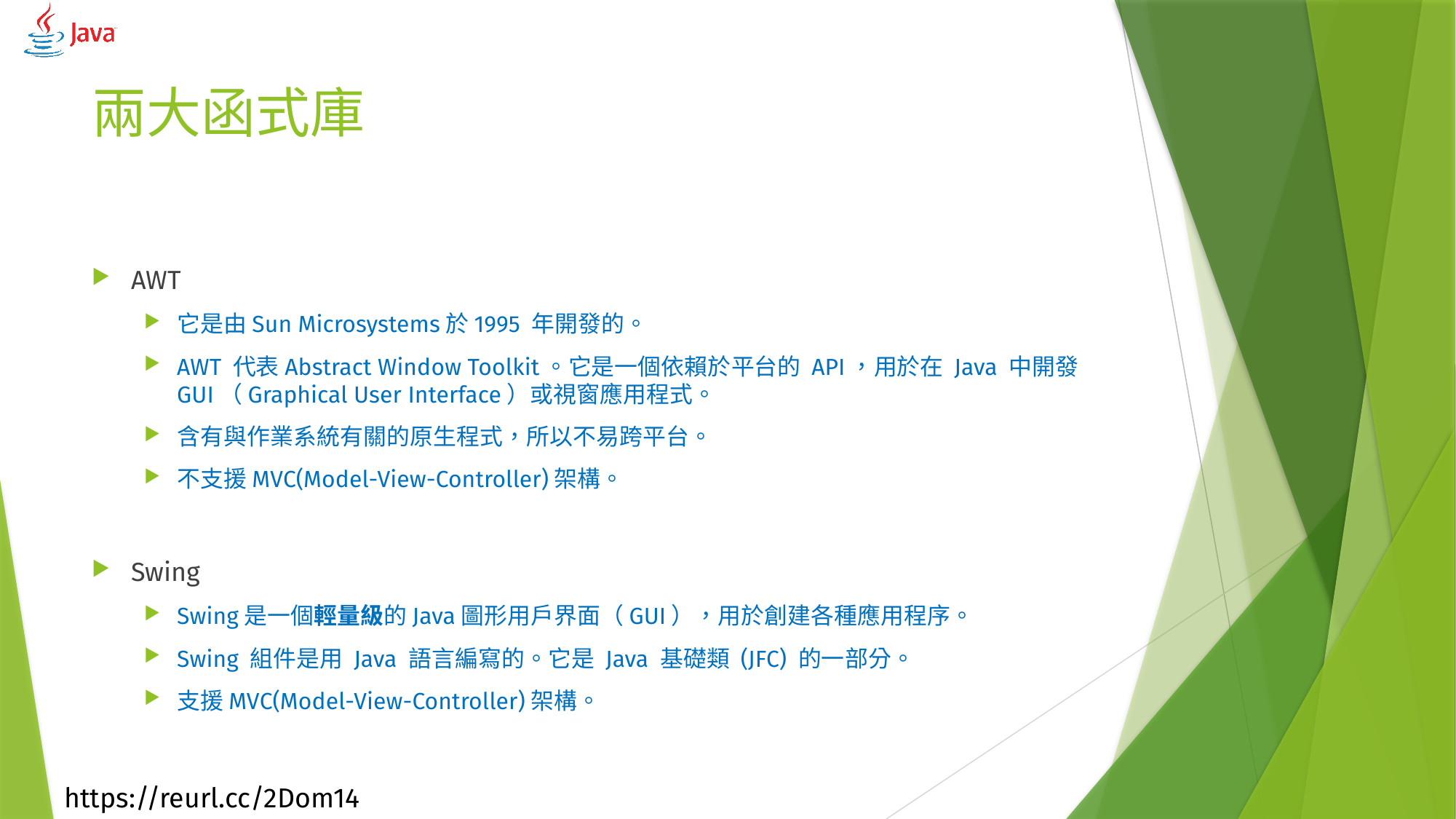

# 兩大函式庫
AWT
它是由Sun Microsystems於1995 年開發的。
AWT 代表Abstract Window Toolkit。它是一個依賴於平台的 API，用於在 Java 中開發 GUI（Graphical User Interface）或視窗應用程式。
含有與作業系統有關的原生程式，所以不易跨平台。
不支援MVC(Model-View-Controller)架構。

Swing
Swing是一個輕量級的Java圖形用戶界面（GUI），用於創建各種應用程序。
Swing 組件是用 Java 語言編寫的。它是 Java 基礎類 (JFC) 的一部分。
支援MVC(Model-View-Controller)架構。